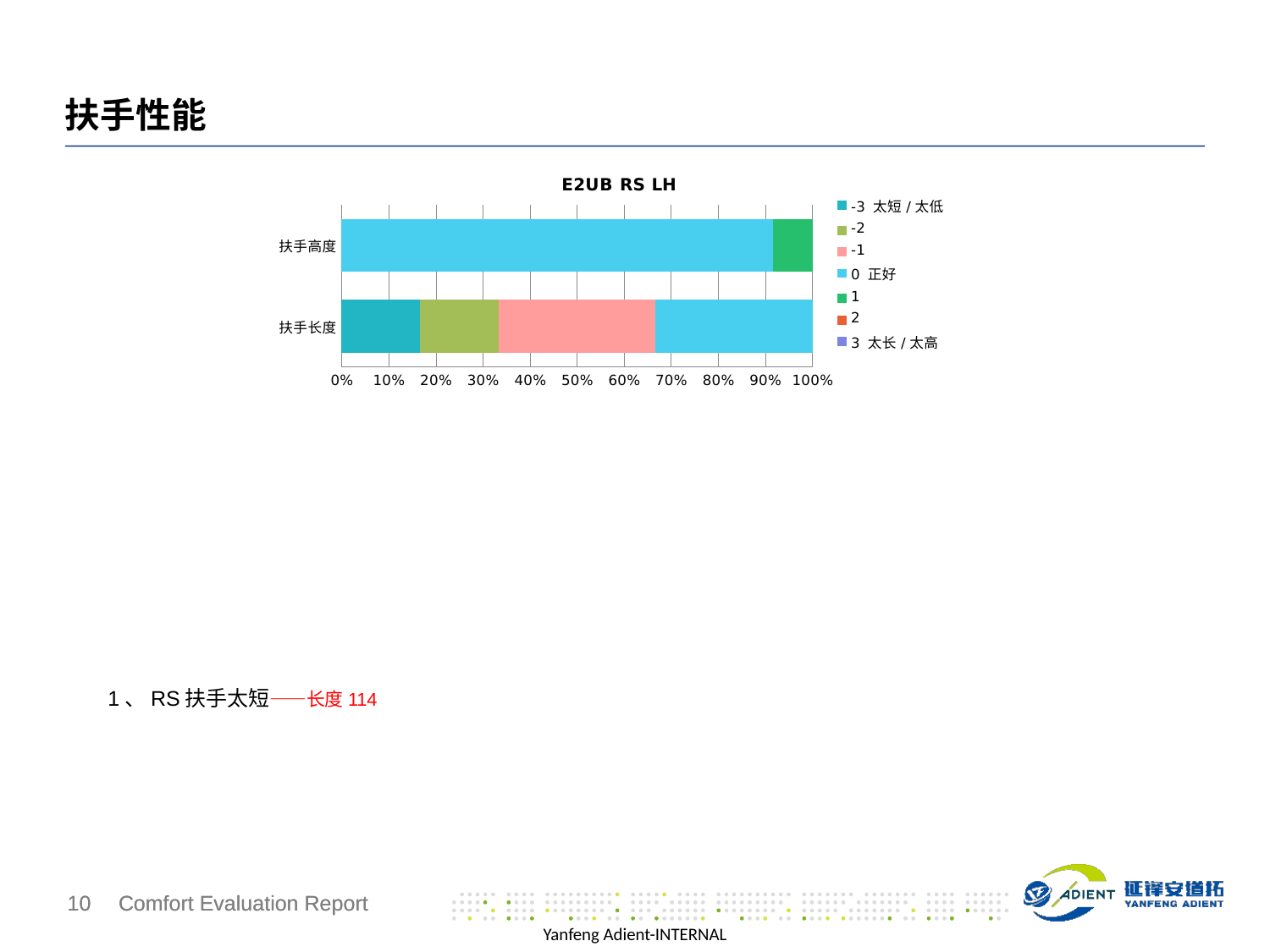

# 扶手性能

### Chart: E2UB RS LH

| Category | -3 太短/太低 | -2 | -1 | 0 正好 | 1 | 2 | 3 太长/太高 |
|---|---|---|---|---|---|---|---|
| 扶手长度 | 2.0 | 2.0 | 4.0 | 4.0 | 0.0 | 0.0 | 0.0 |
| 扶手高度 | 0.0 | 0.0 | 0.0 | 11.0 | 1.0 | 0.0 | 0.0 |
1、RS扶手太短——长度114